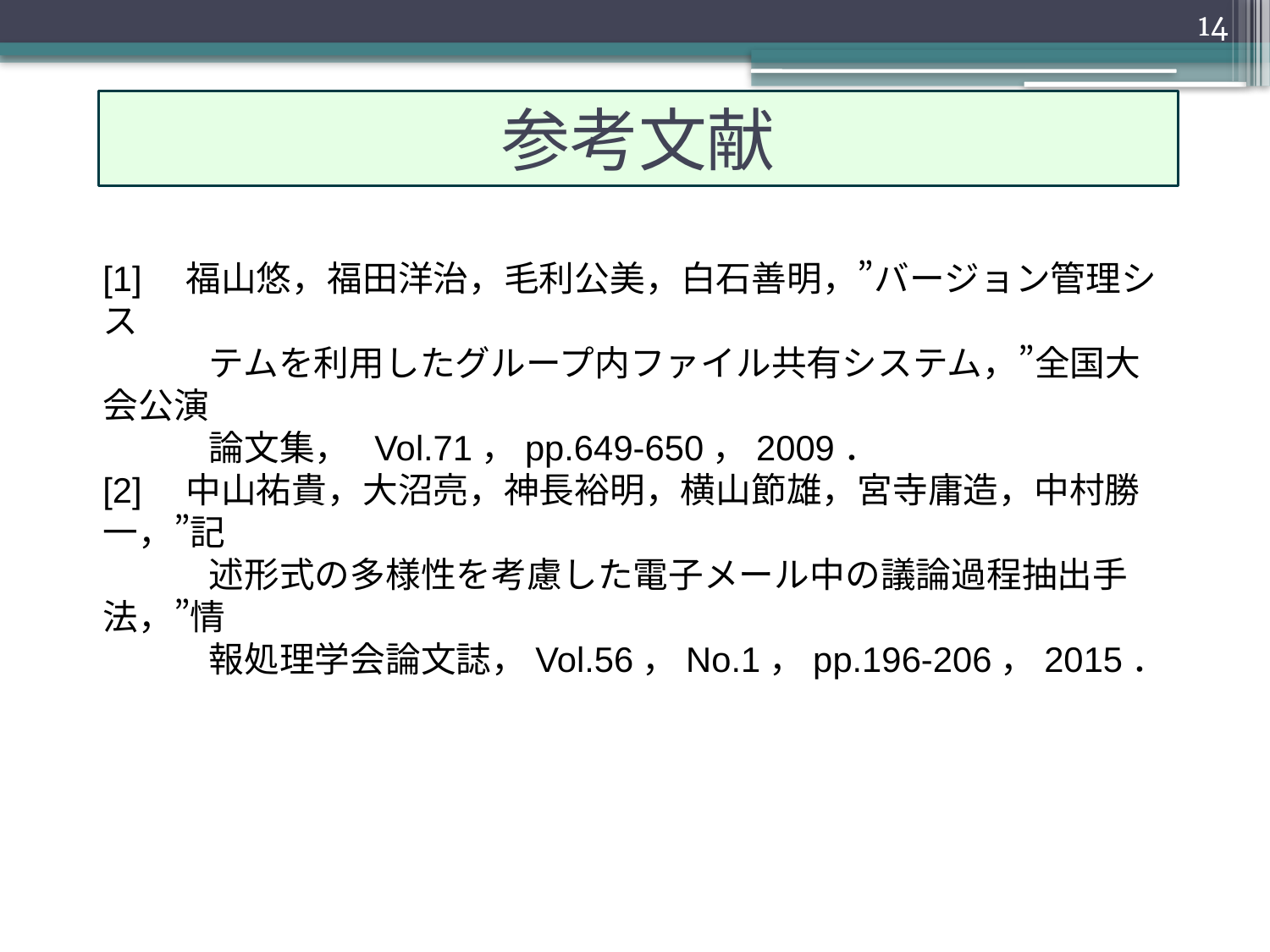

14
参考文献
[1]　福山悠，福田洋治，毛利公美，白石善明，”バージョン管理シス
　　　テムを利用したグループ内ファイル共有システム，”全国大会公演
　　　論文集，  Vol.71，pp.649-650，2009．
[2]　中山祐貴，大沼亮，神長裕明，横山節雄，宮寺庸造，中村勝一，”記
　　　述形式の多様性を考慮した電子メール中の議論過程抽出手法，”情
　　　報処理学会論文誌，Vol.56，No.1，pp.196-206，2015．